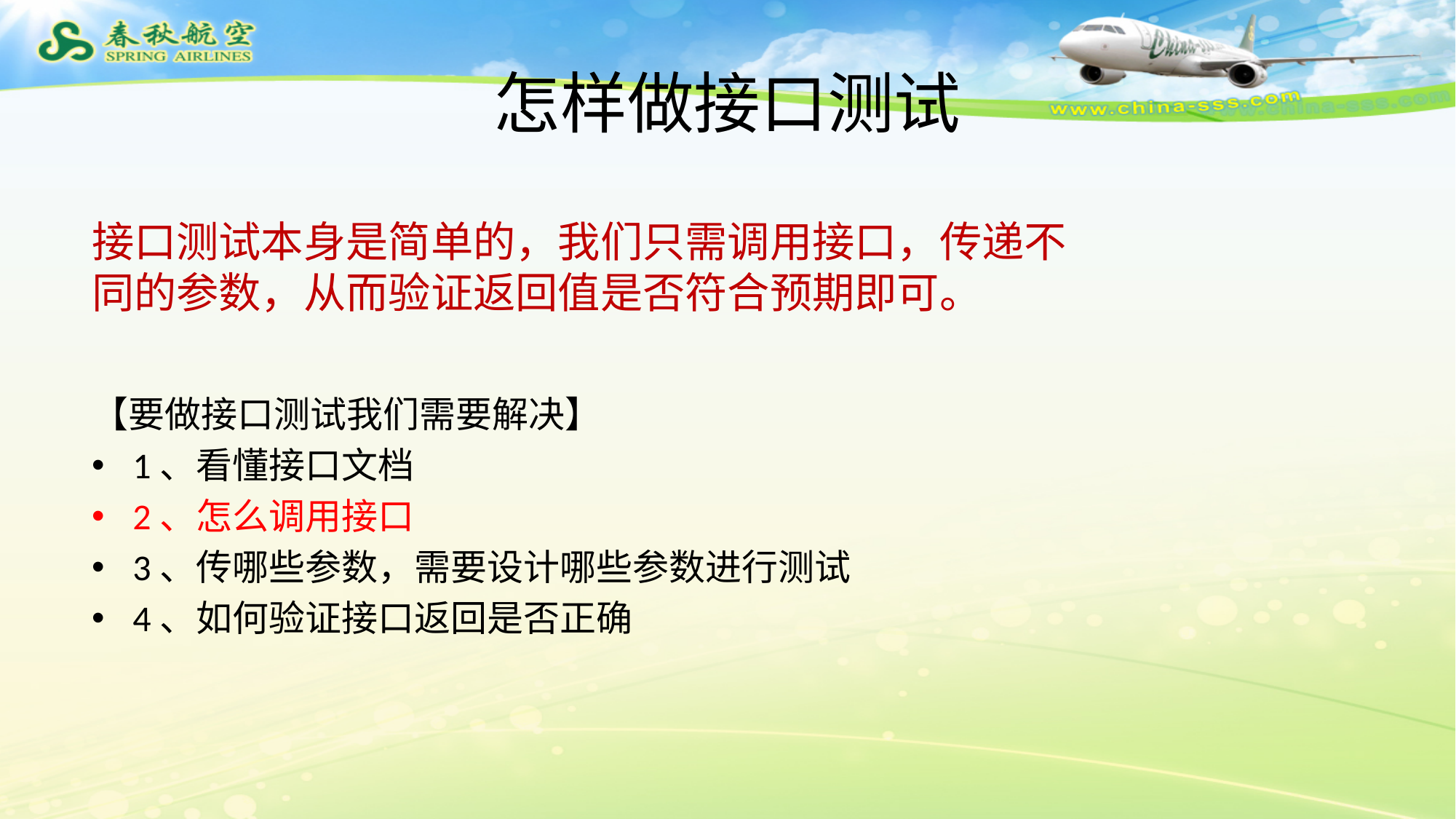

# 怎样做接口测试
接口测试本身是简单的，我们只需调用接口，传递不同的参数，从而验证返回值是否符合预期即可。

【要做接口测试我们需要解决】
1、看懂接口文档
2、怎么调用接口
3、传哪些参数，需要设计哪些参数进行测试
4、如何验证接口返回是否正确